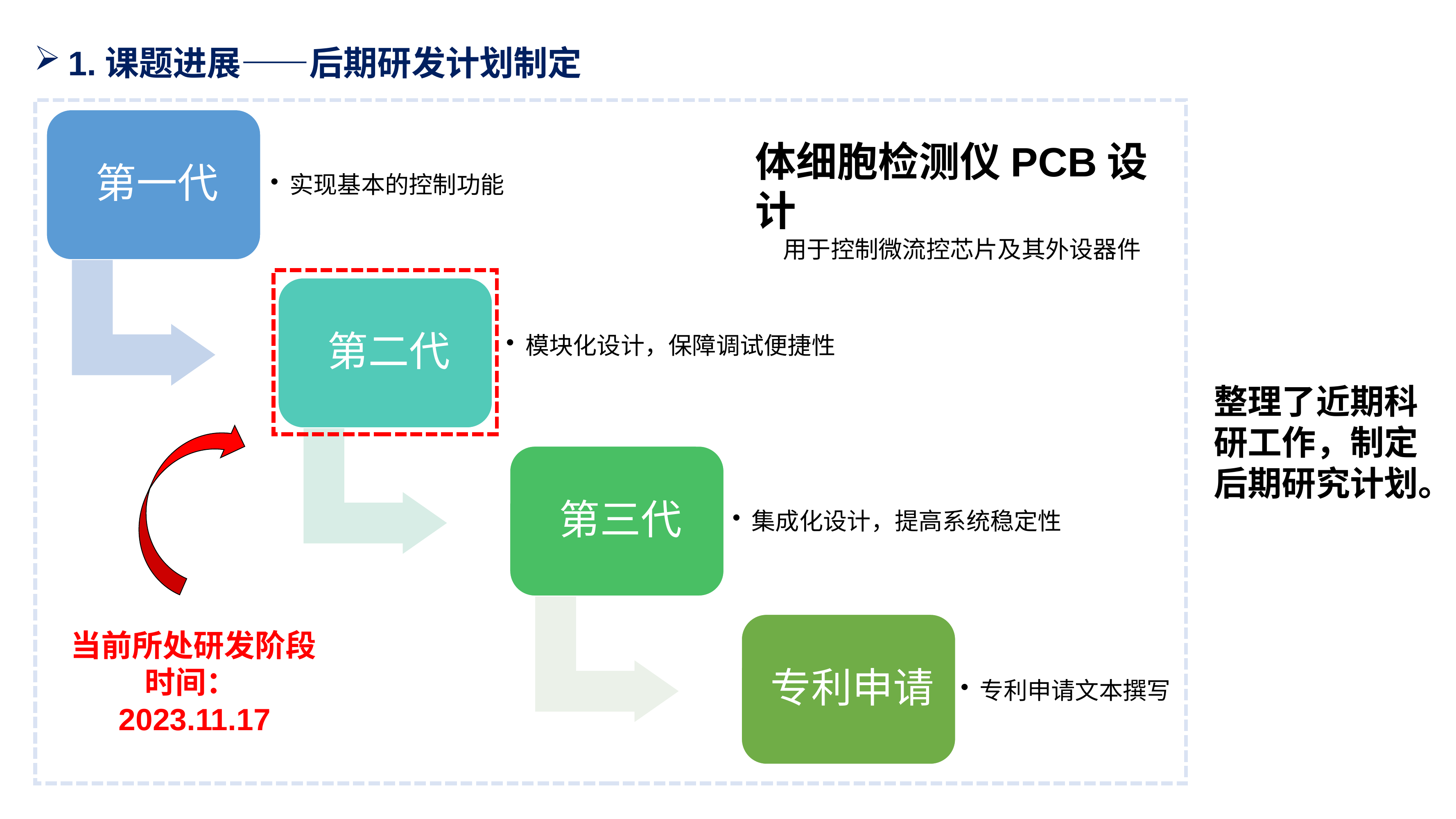

1.课题进展——后期研发计划制定

第一代
实现基本的控制功能
第二代
模块化设计，保障调试便捷性
第三代
集成化设计，提高系统稳定性
专利申请
专利申请文本撰写
体细胞检测仪PCB设计
用于控制微流控芯片及其外设器件

整理了近期科研工作，制定后期研究计划。

当前所处研发阶段
时间：2023.11.17